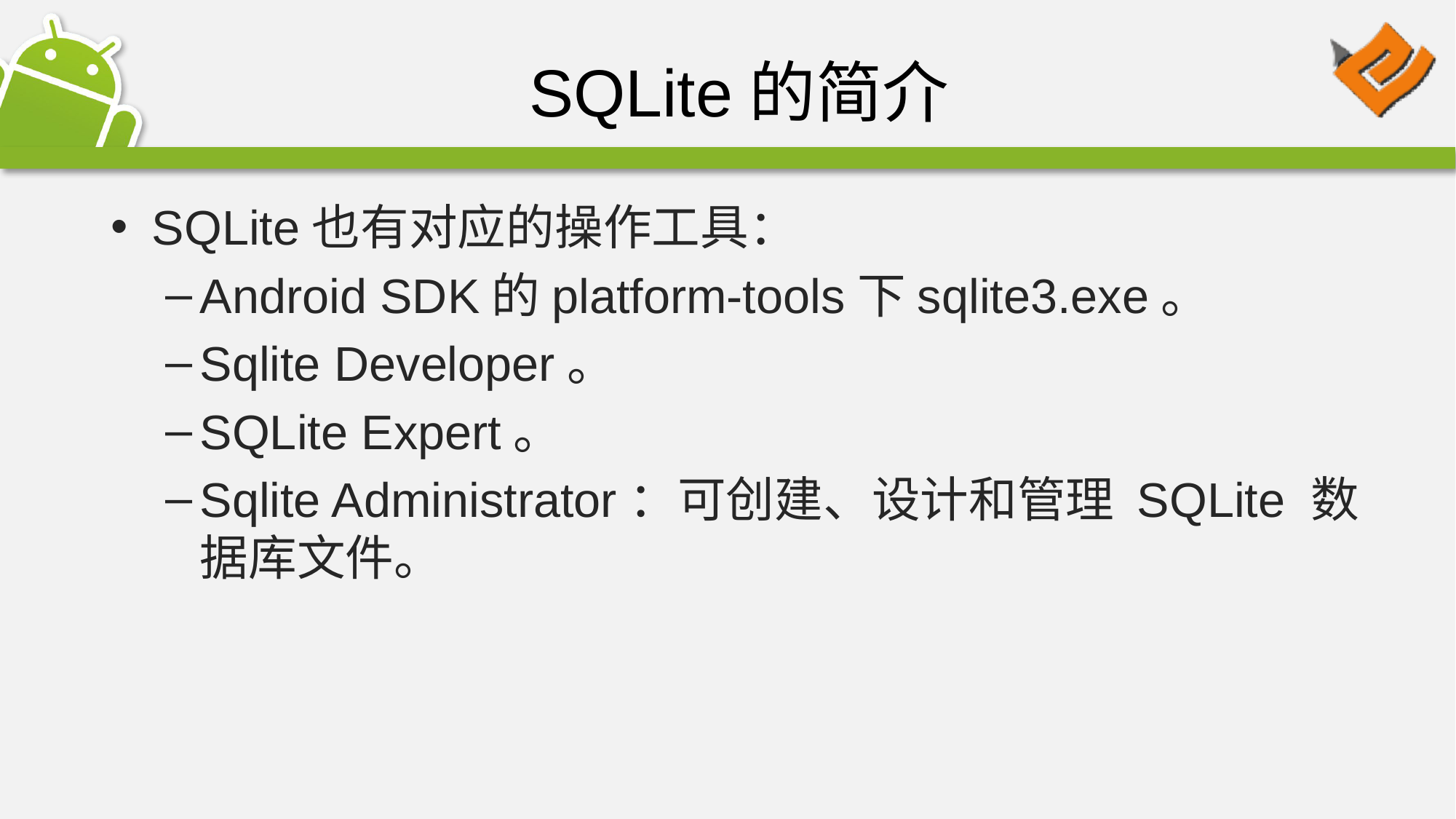

# SQLite的简介
SQLite也有对应的操作工具：
Android SDK的platform-tools下sqlite3.exe。
Sqlite Developer。
SQLite Expert。
Sqlite Administrator：可创建、设计和管理 SQLite 数据库文件。